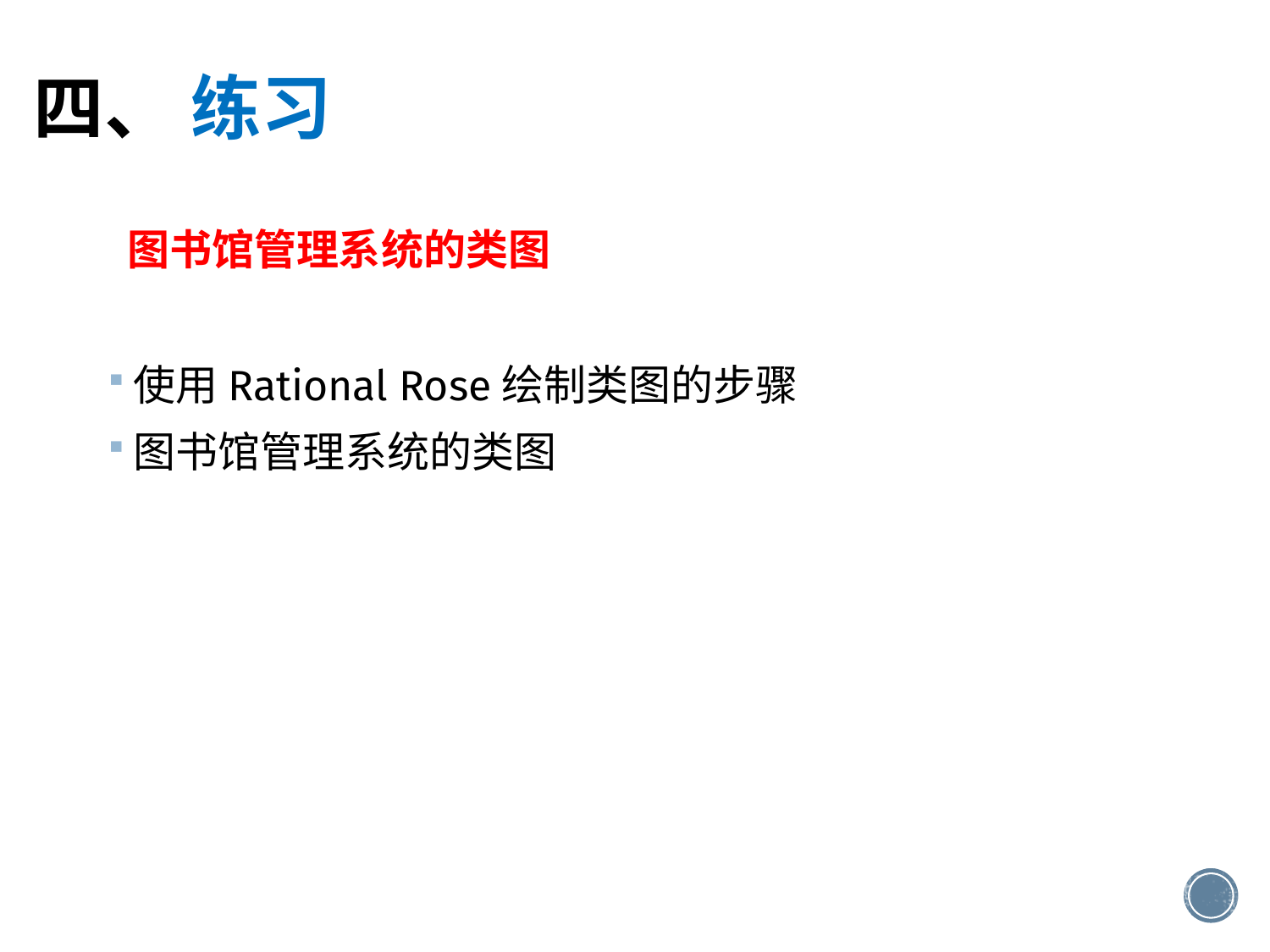

# 四、 练习
图书馆管理系统的类图

使用Rational Rose绘制类图的步骤
图书馆管理系统的类图